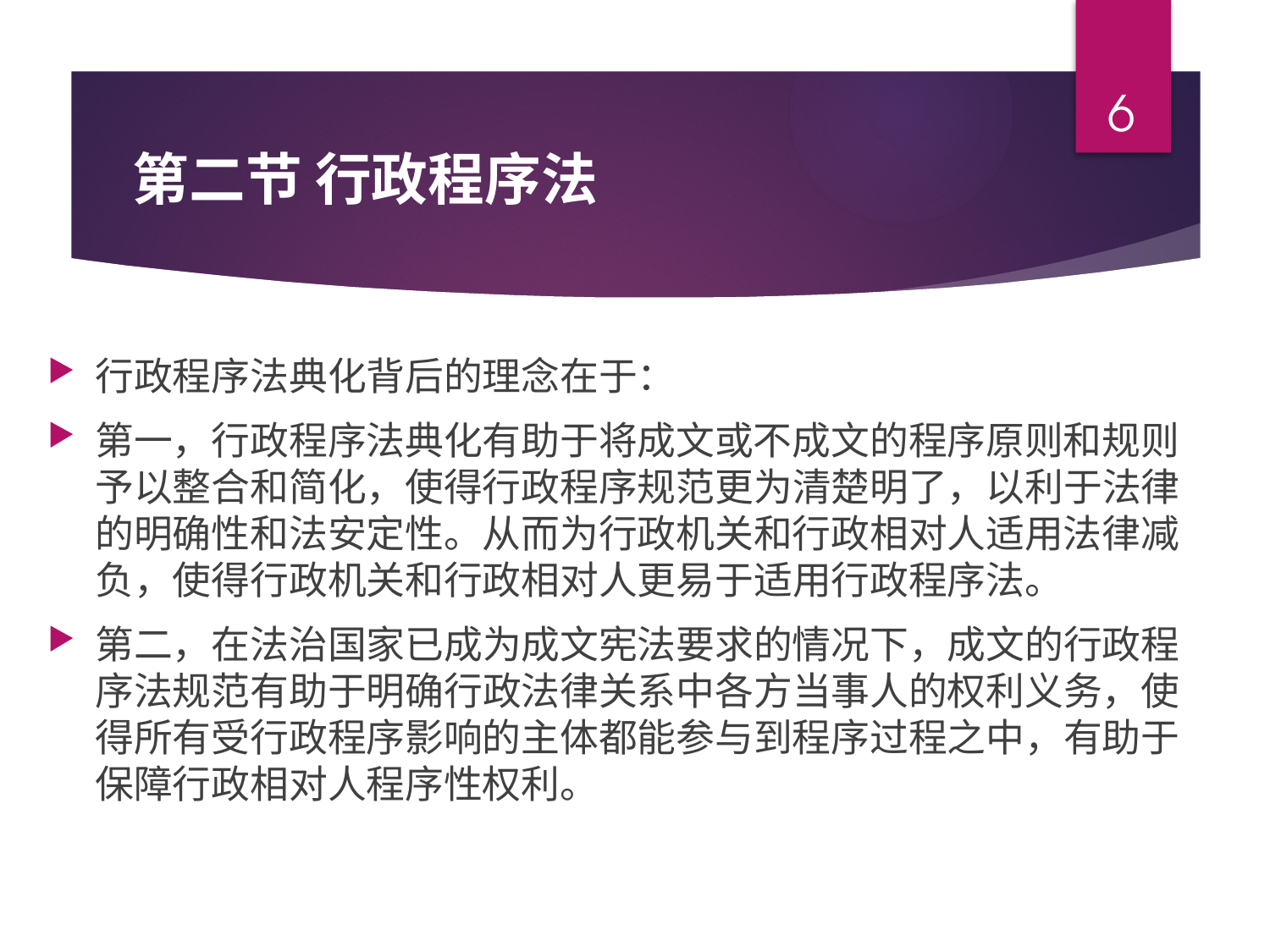

6
# 第二节 行政程序法
行政程序法典化背后的理念在于：
第一，行政程序法典化有助于将成文或不成文的程序原则和规则予以整合和简化，使得行政程序规范更为清楚明了，以利于法律的明确性和法安定性。从而为行政机关和行政相对人适用法律减负，使得行政机关和行政相对人更易于适用行政程序法。
第二，在法治国家已成为成文宪法要求的情况下，成文的行政程序法规范有助于明确行政法律关系中各方当事人的权利义务，使得所有受行政程序影响的主体都能参与到程序过程之中，有助于保障行政相对人程序性权利。